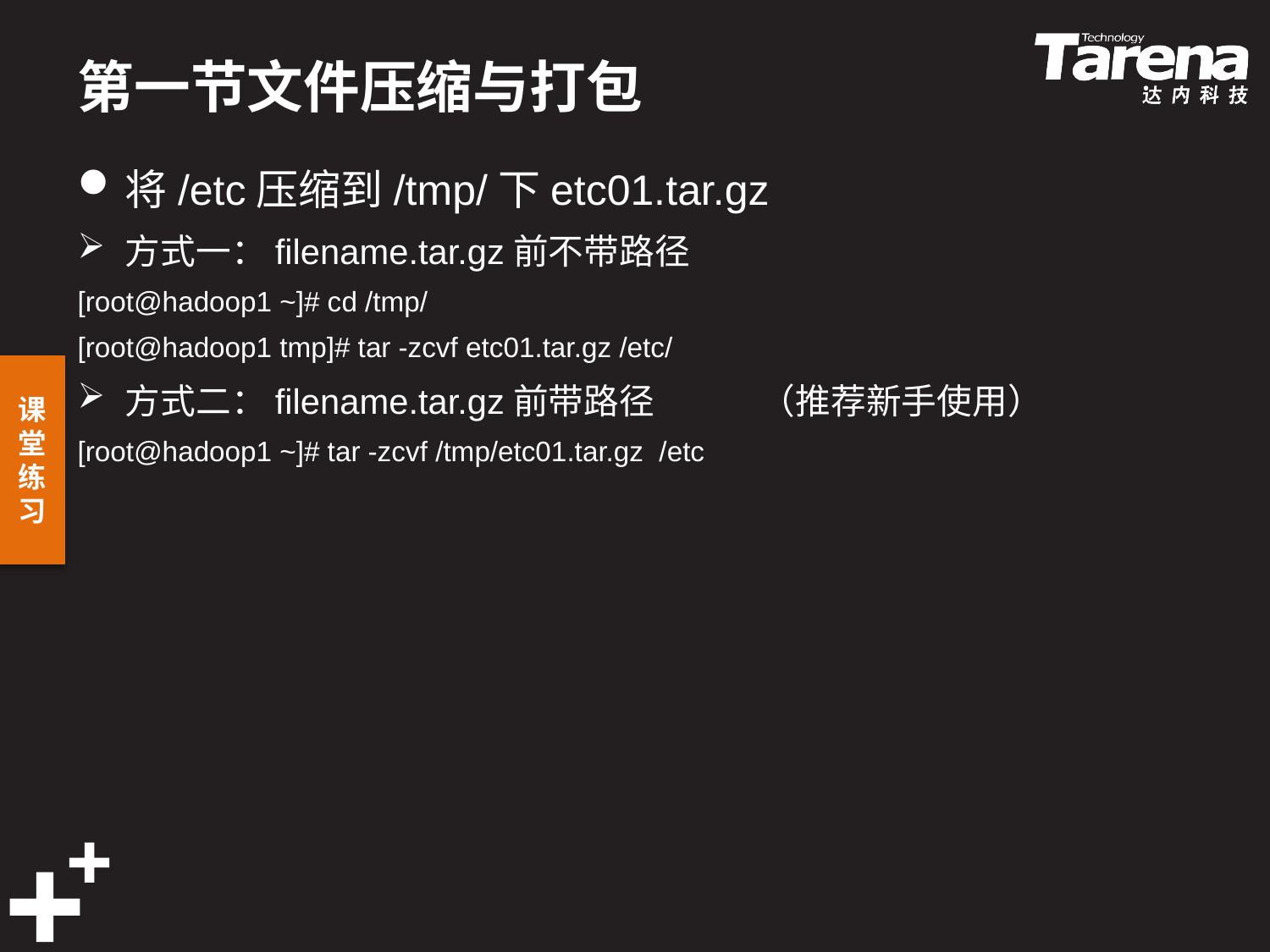

# 第一节文件压缩与打包
将/etc压缩到/tmp/下etc01.tar.gz
方式一：filename.tar.gz前不带路径
[root@hadoop1 ~]# cd /tmp/
[root@hadoop1 tmp]# tar -zcvf etc01.tar.gz /etc/
方式二：filename.tar.gz前带路径	（推荐新手使用）
[root@hadoop1 ~]# tar -zcvf /tmp/etc01.tar.gz  /etc